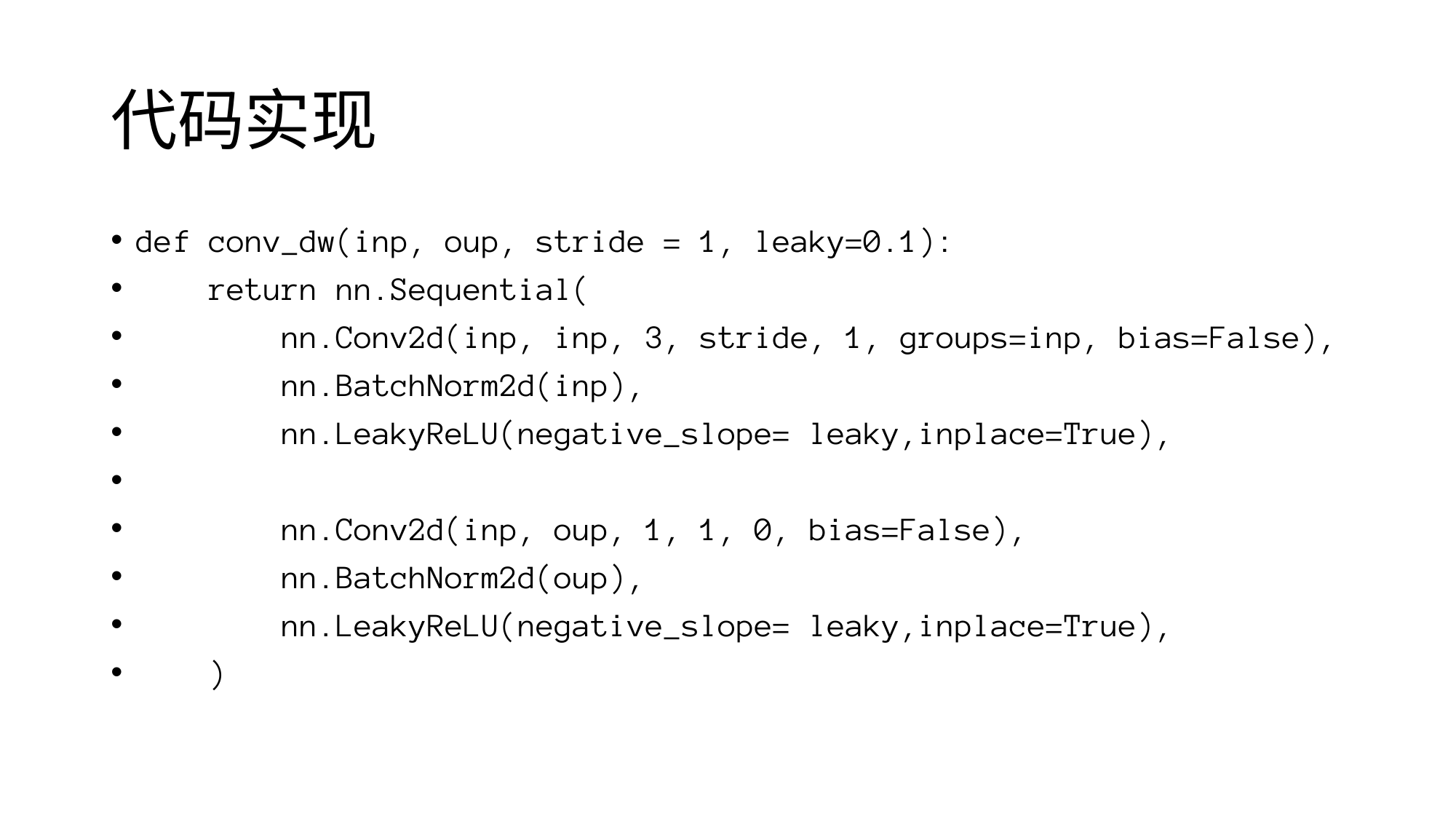

# 代码实现
def conv_dw(inp, oup, stride = 1, leaky=0.1):
    return nn.Sequential(
        nn.Conv2d(inp, inp, 3, stride, 1, groups=inp, bias=False),
        nn.BatchNorm2d(inp),
        nn.LeakyReLU(negative_slope= leaky,inplace=True),

        nn.Conv2d(inp, oup, 1, 1, 0, bias=False),
        nn.BatchNorm2d(oup),
        nn.LeakyReLU(negative_slope= leaky,inplace=True),
    )